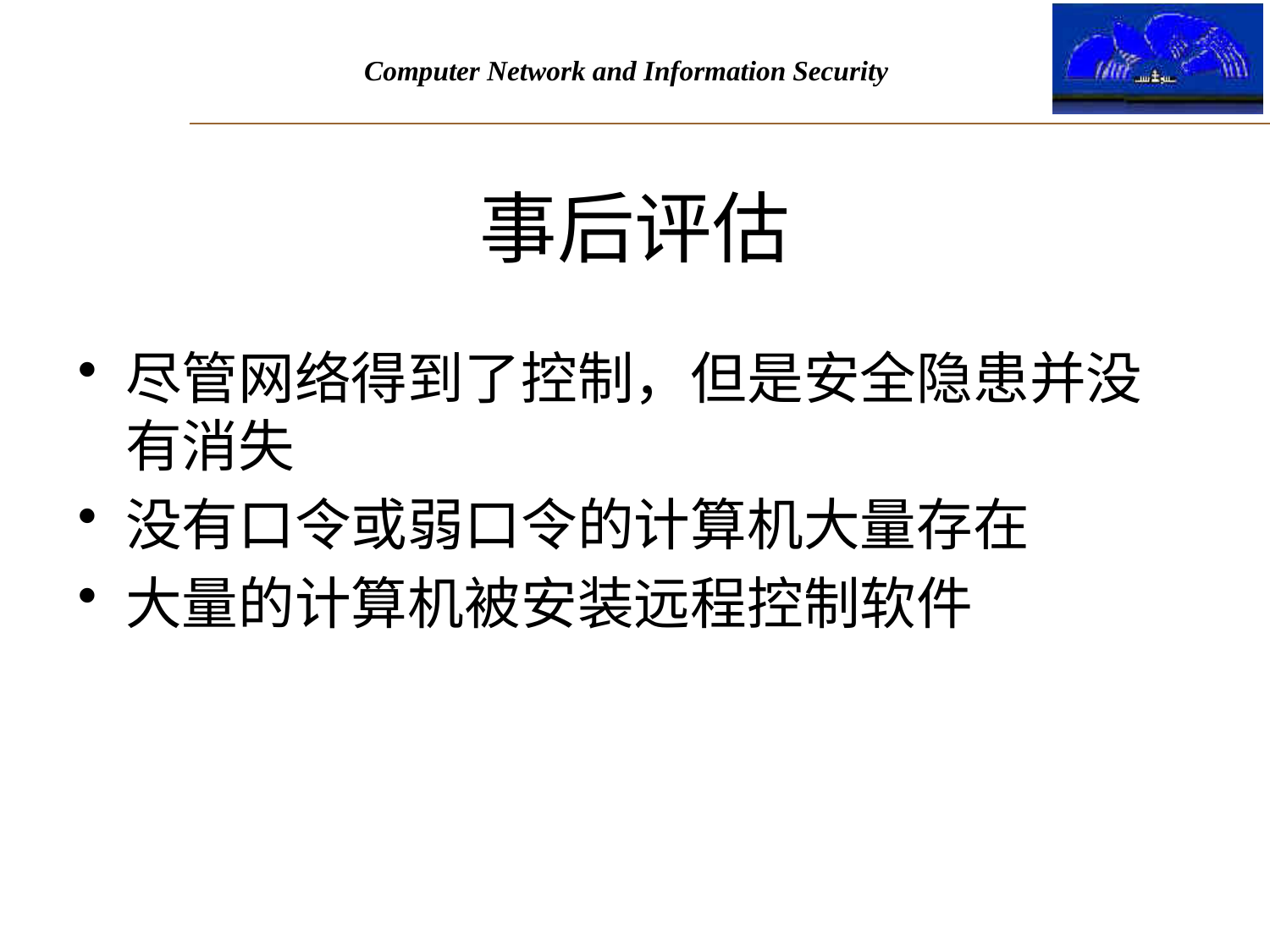

# 事后评估
尽管网络得到了控制，但是安全隐患并没有消失
没有口令或弱口令的计算机大量存在
大量的计算机被安装远程控制软件